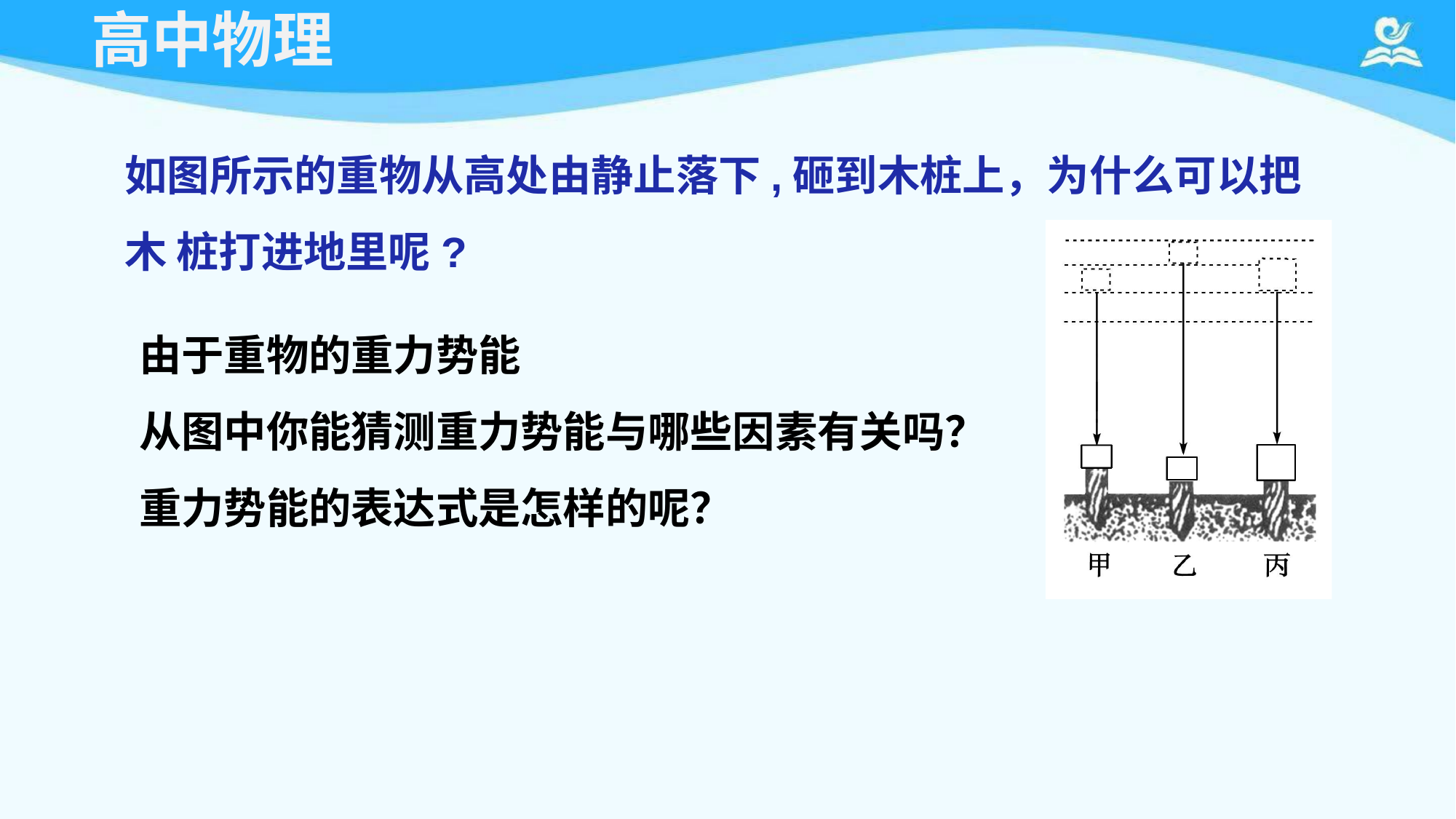

# 高中物理
如图所示的重物从高处由静止落下,砸到木桩上，为什么可以把木 桩打进地里呢?

由于重物的重力势能
从图中你能猜测重力势能与哪些因素有关吗？ 重力势能的表达式是怎样的呢？